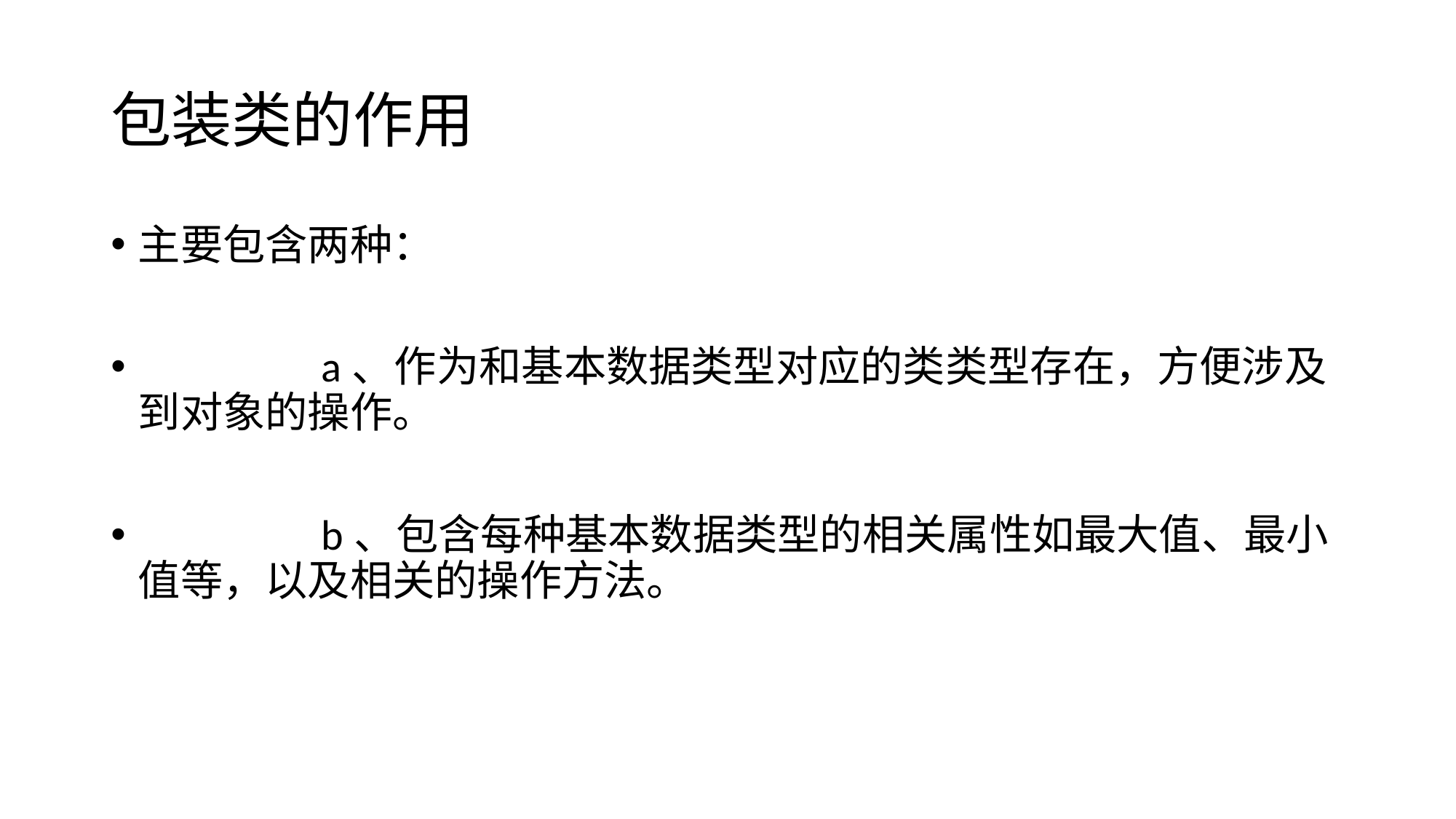

# 包装类的作用
主要包含两种：

                   a、作为和基本数据类型对应的类类型存在，方便涉及到对象的操作。

                   b、包含每种基本数据类型的相关属性如最大值、最小值等，以及相关的操作方法。